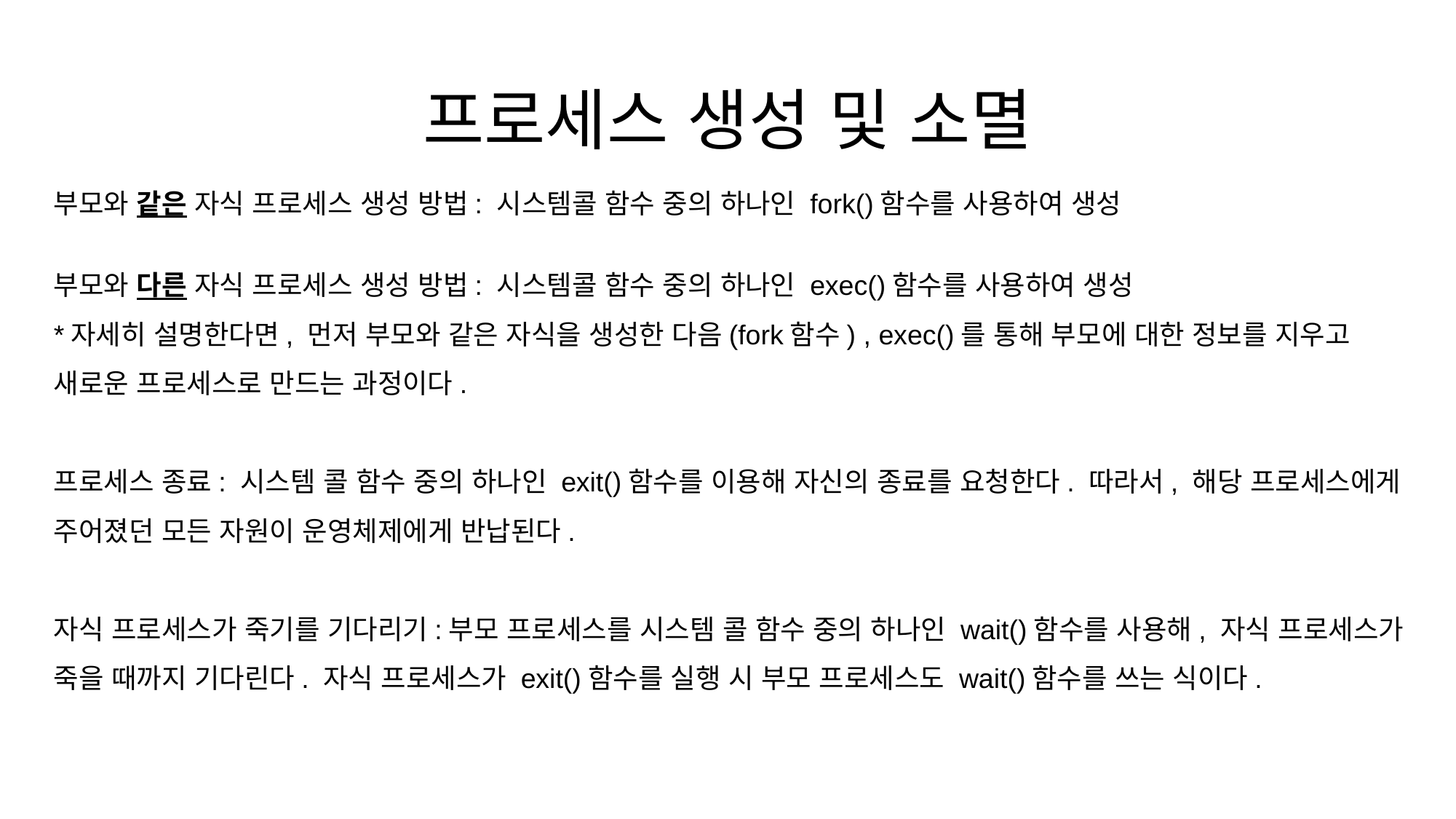

# 프로세스 생성 및 소멸
부모와 같은 자식 프로세스 생성 방법: 시스템콜 함수 중의 하나인 fork()함수를 사용하여 생성

부모와 다른 자식 프로세스 생성 방법: 시스템콜 함수 중의 하나인 exec()함수를 사용하여 생성
*자세히 설명한다면, 먼저 부모와 같은 자식을 생성한 다음(fork함수) , exec()를 통해 부모에 대한 정보를 지우고 새로운 프로세스로 만드는 과정이다.

프로세스 종료: 시스템 콜 함수 중의 하나인 exit()함수를 이용해 자신의 종료를 요청한다. 따라서, 해당 프로세스에게 주어졌던 모든 자원이 운영체제에게 반납된다.

자식 프로세스가 죽기를 기다리기:부모 프로세스를 시스템 콜 함수 중의 하나인 wait()함수를 사용해, 자식 프로세스가 죽을 때까지 기다린다. 자식 프로세스가 exit()함수를 실행 시 부모 프로세스도 wait()함수를 쓰는 식이다.